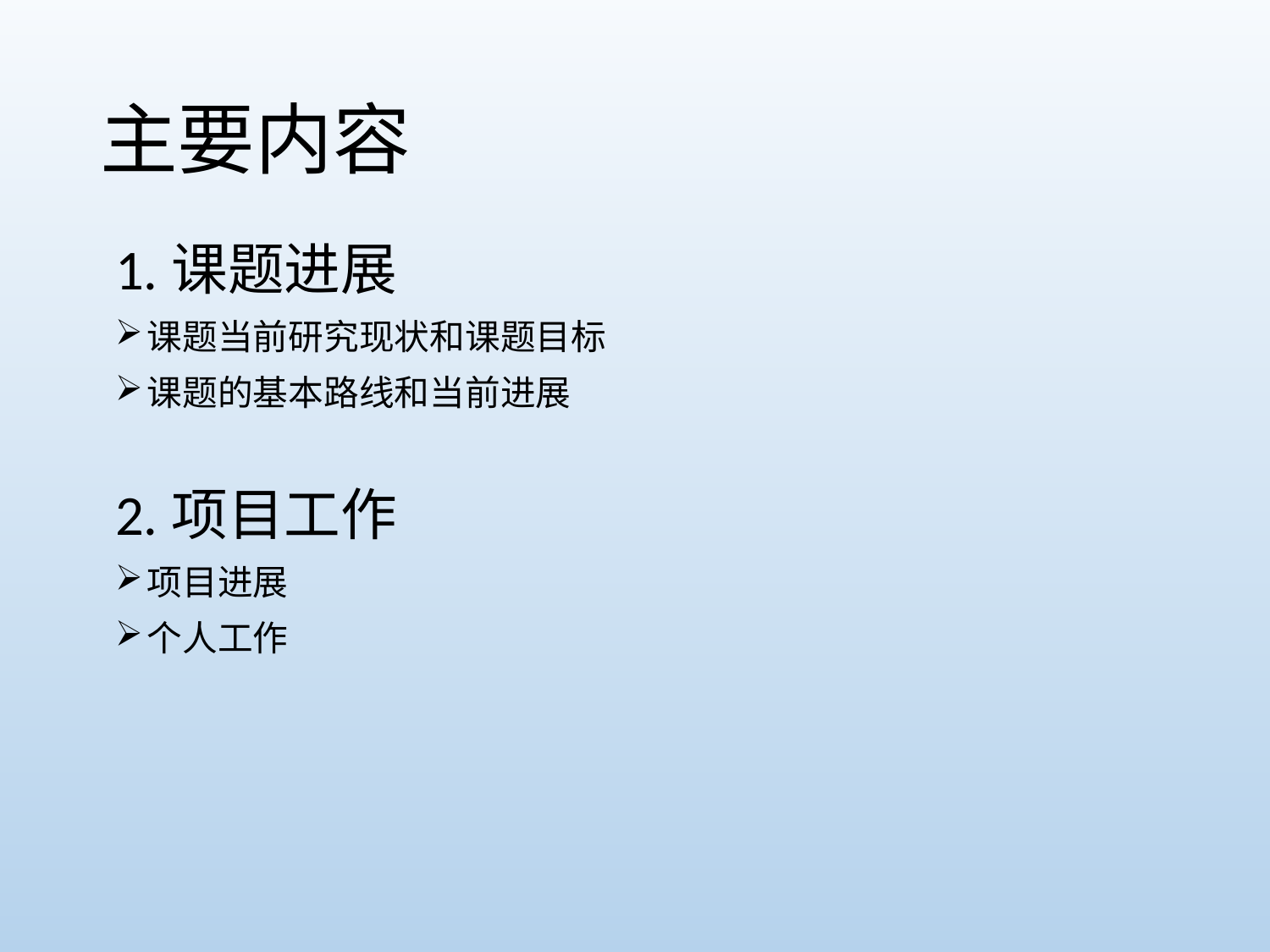

# 主要内容
1.课题进展
课题当前研究现状和课题目标
课题的基本路线和当前进展

2.项目工作
项目进展
个人工作